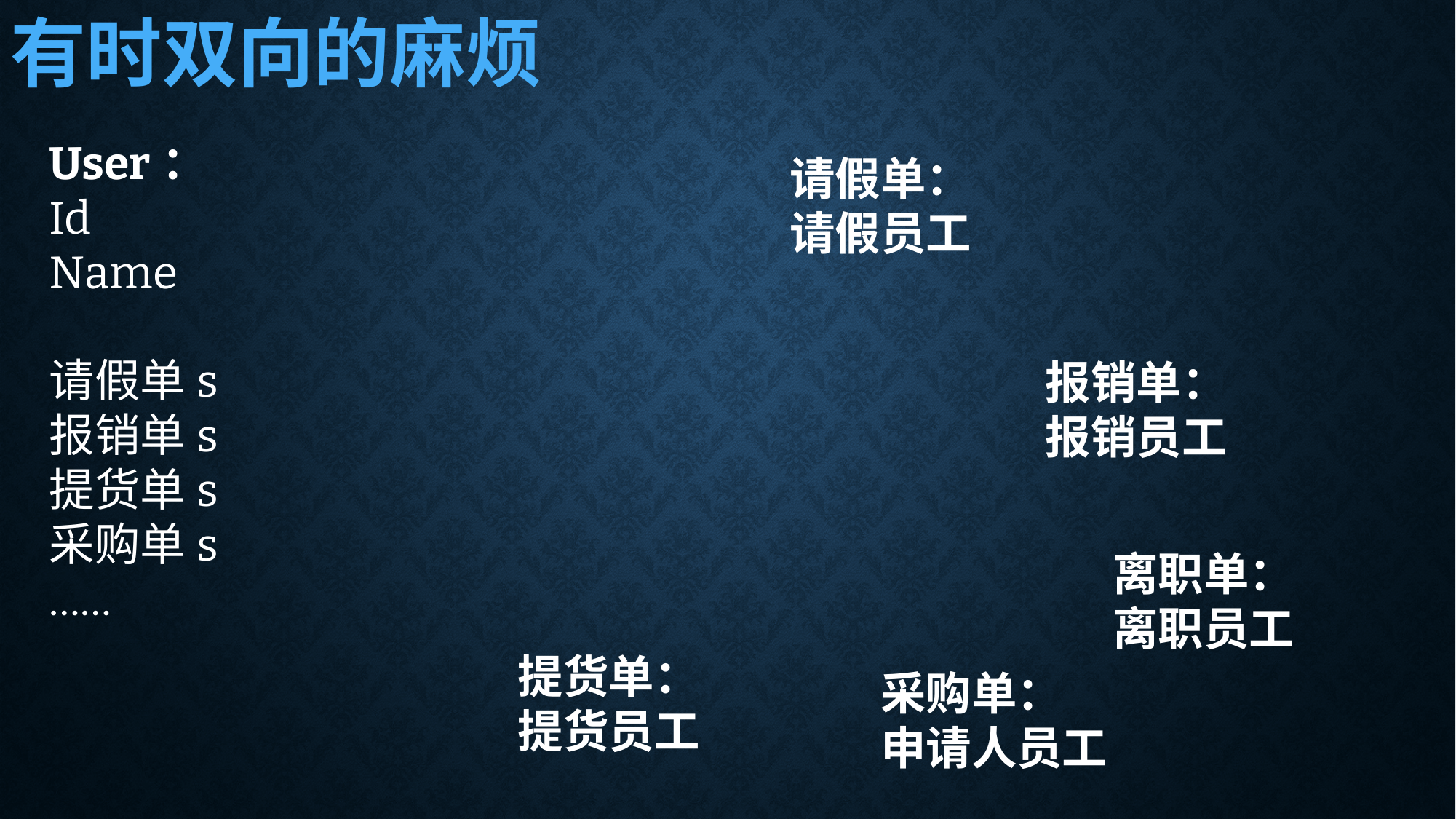

有时双向的麻烦
User：
Id
Name

请假单s
报销单s
提货单s
采购单s
……

请假单：
请假员工
报销单：
报销员工
离职单：
离职员工
提货单：
提货员工
采购单：
申请人员工